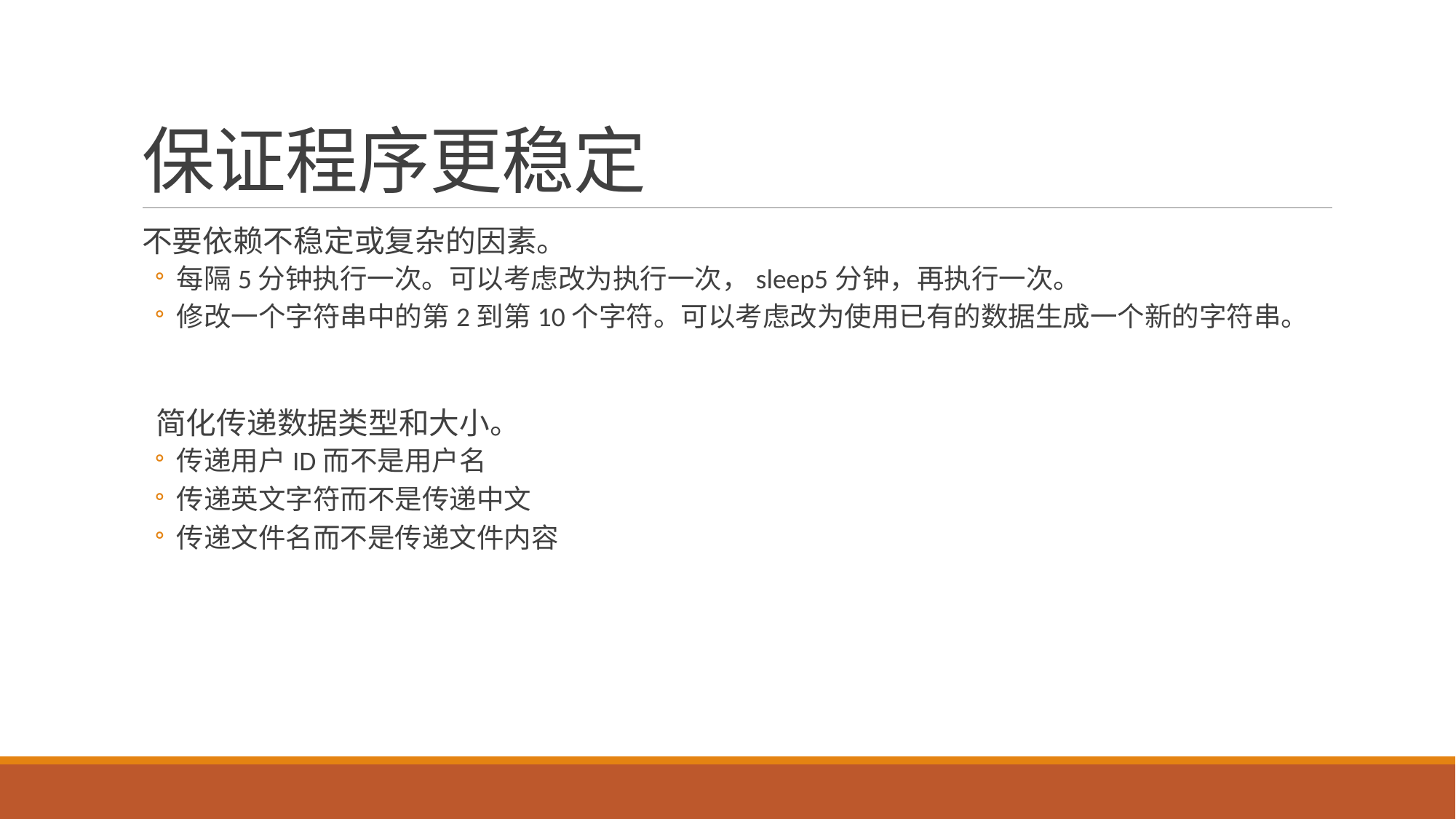

# 保证程序更稳定
不要依赖不稳定或复杂的因素。
每隔5分钟执行一次。可以考虑改为执行一次，sleep5分钟，再执行一次。
修改一个字符串中的第2到第10个字符。可以考虑改为使用已有的数据生成一个新的字符串。

 简化传递数据类型和大小。
传递用户ID而不是用户名
传递英文字符而不是传递中文
传递文件名而不是传递文件内容